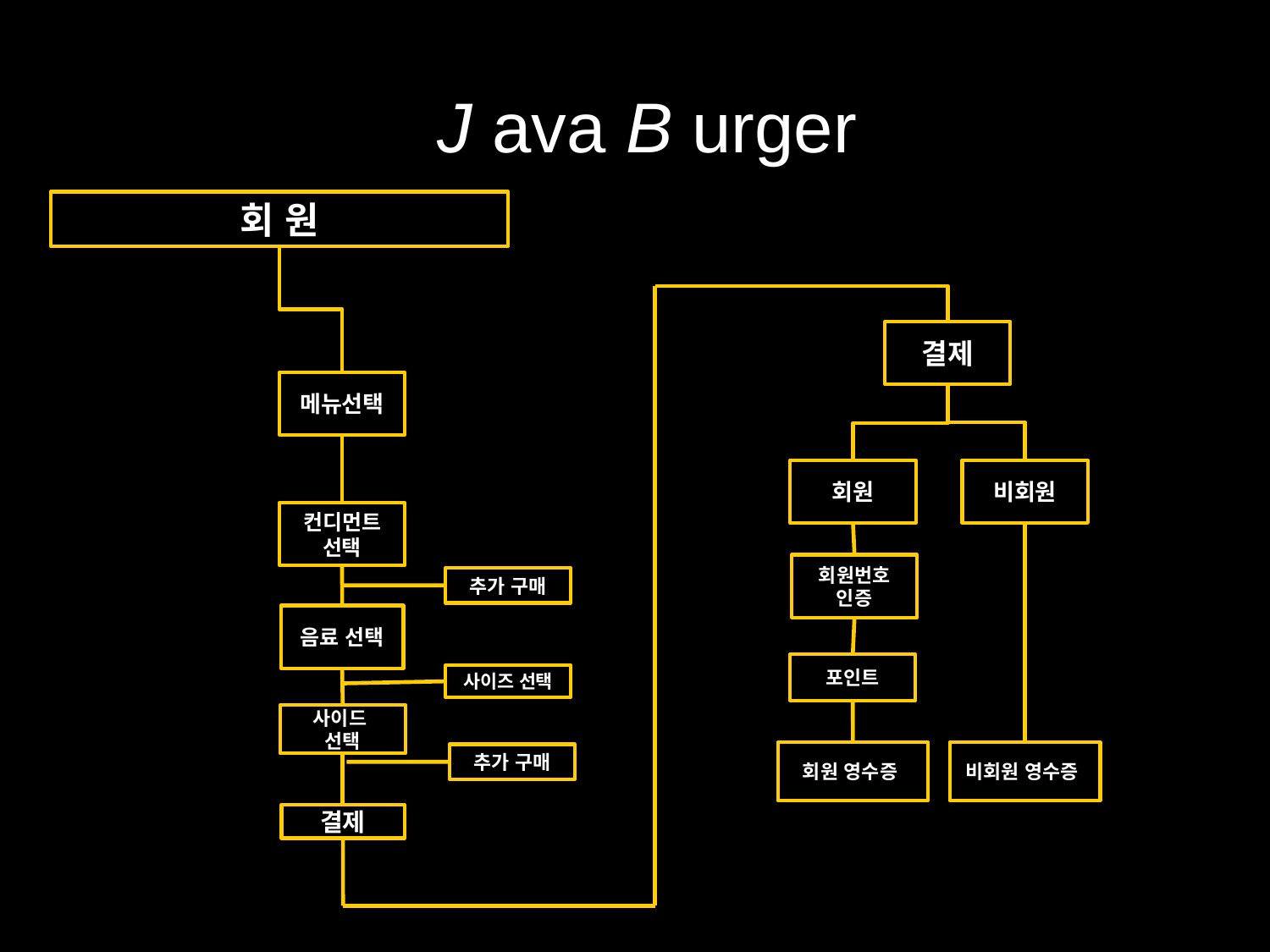

J ava B urger
Basic Java
J ava B urger
회 원

결제
메뉴선택
회원
비회원
컨디먼트 선택
회원번호
인증
추가 구매
음료 선택
포인트
사이즈 선택
사이드
선택
회원 영수증
비회원 영수증
추가 구매
결제